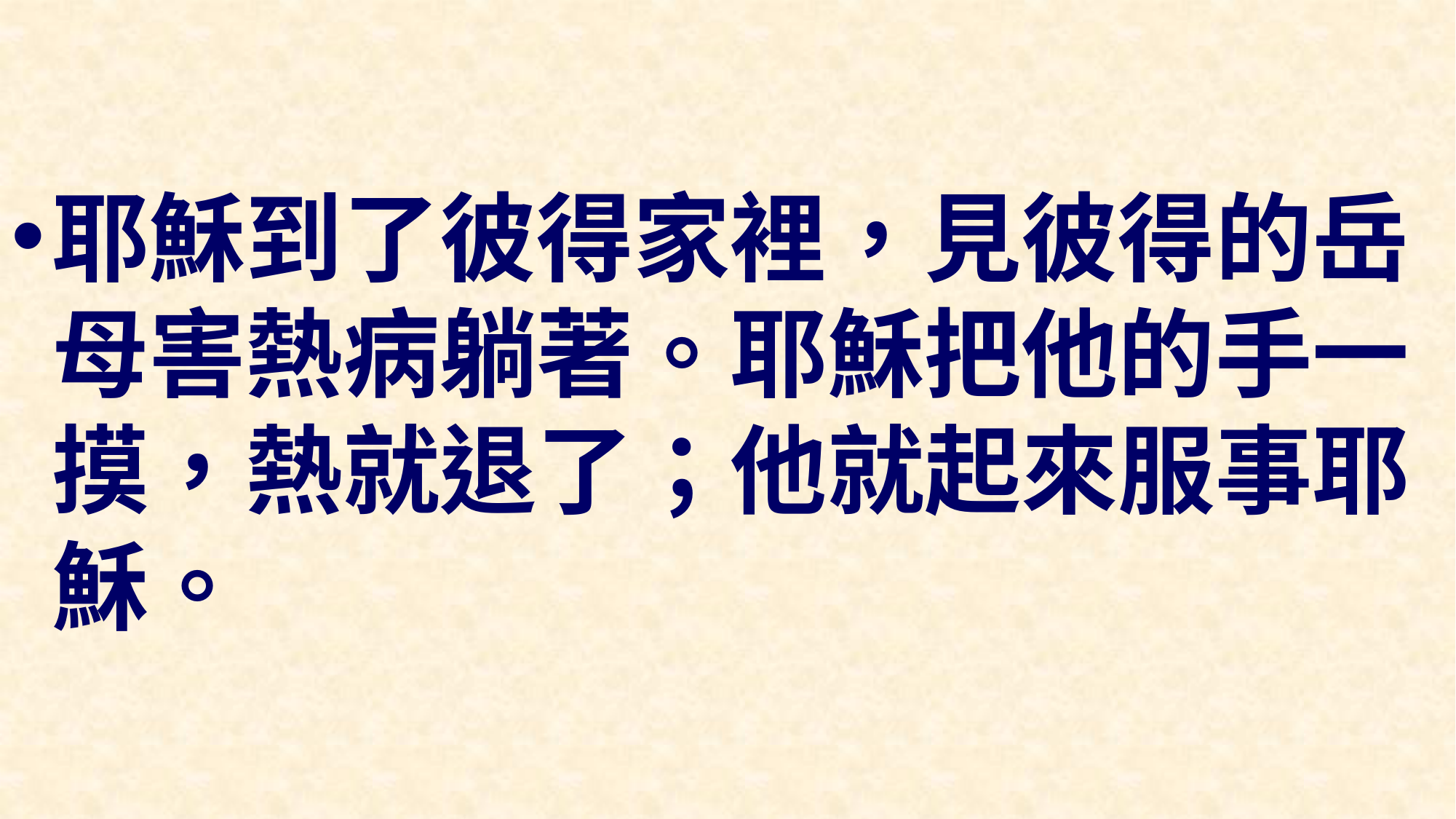

耶穌到了彼得家裡，見彼得的岳母害熱病躺著。耶穌把他的手一摸，熱就退了；他就起來服事耶穌。